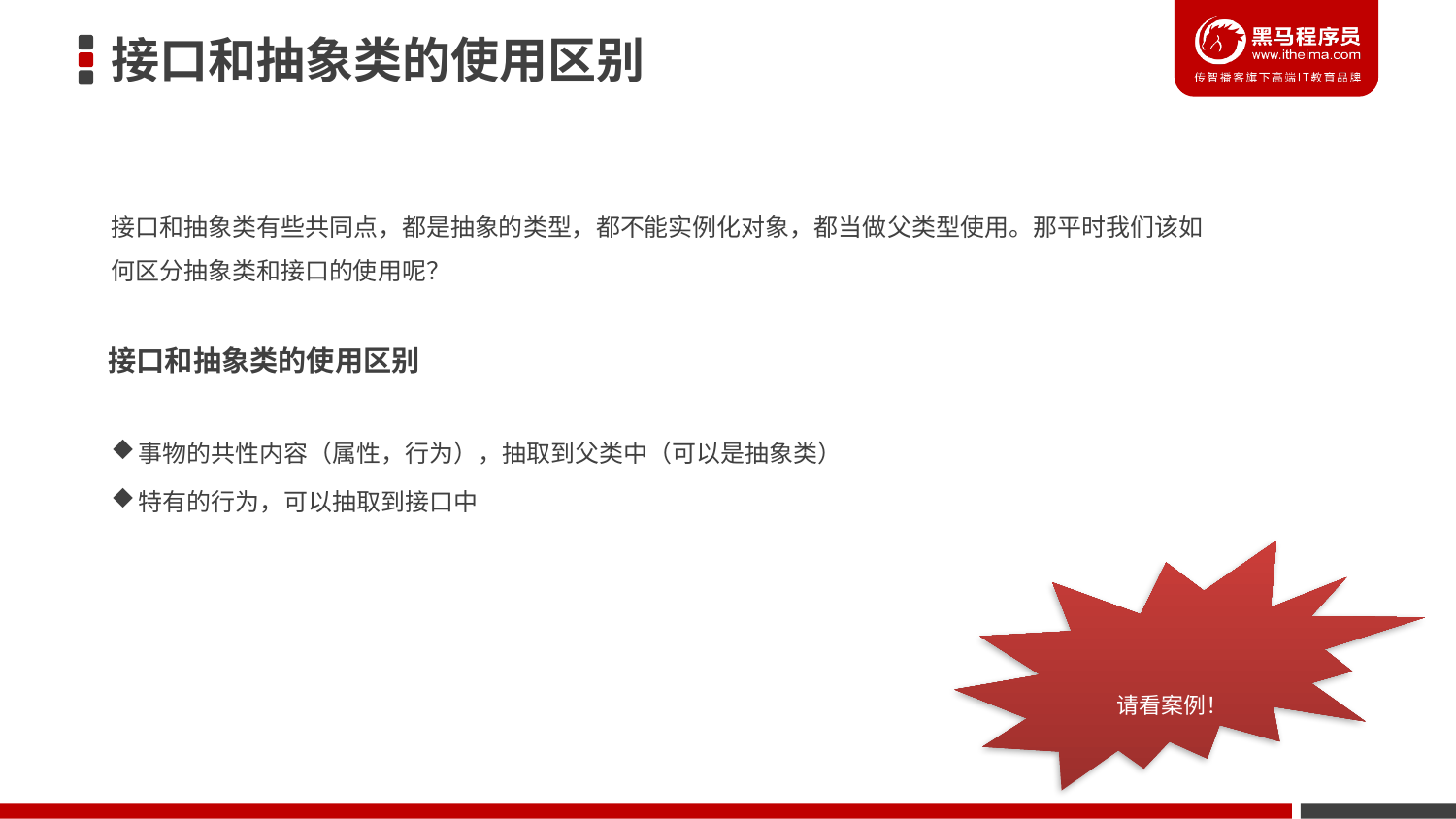

# 接口和抽象类的使用区别
接口和抽象类有些共同点，都是抽象的类型，都不能实例化对象，都当做父类型使用。那平时我们该如何区分抽象类和接口的使用呢？
接口和抽象类的使用区别
事物的共性内容（属性，行为），抽取到父类中（可以是抽象类）
特有的行为，可以抽取到接口中
请看案例！